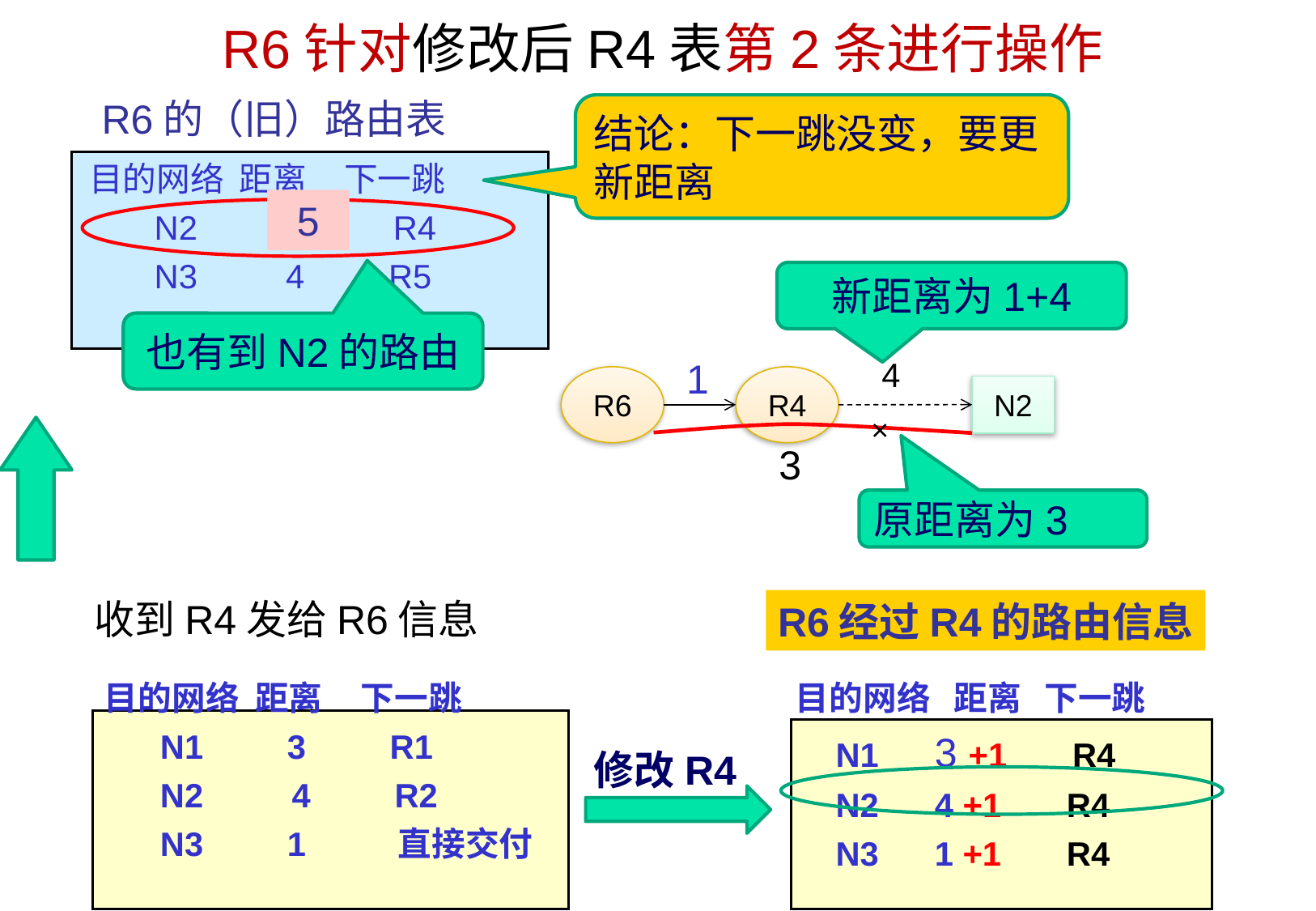

R6针对修改后R4表第2条进行操作
R6的（旧）路由表
结论：下一跳没变，要更新距离
目的网络  距离     下一跳
       N2          3         R4
       N3           4         R5
      ….

5

新距离为1+4
也有到N2的路由
1
4
R6
R4
N2
×

3
原距离为3
收到R4发给R6信息
R6经过R4的路由信息
 目的网络   距离   下一跳
      N1      3 +1       R4
      N2      4 +1       R4
      N3      1 +1       R4
目的网络  距离     下一跳
      N1         3         R1
      N2           4         R2
      N3         1         直接交付

修改R4